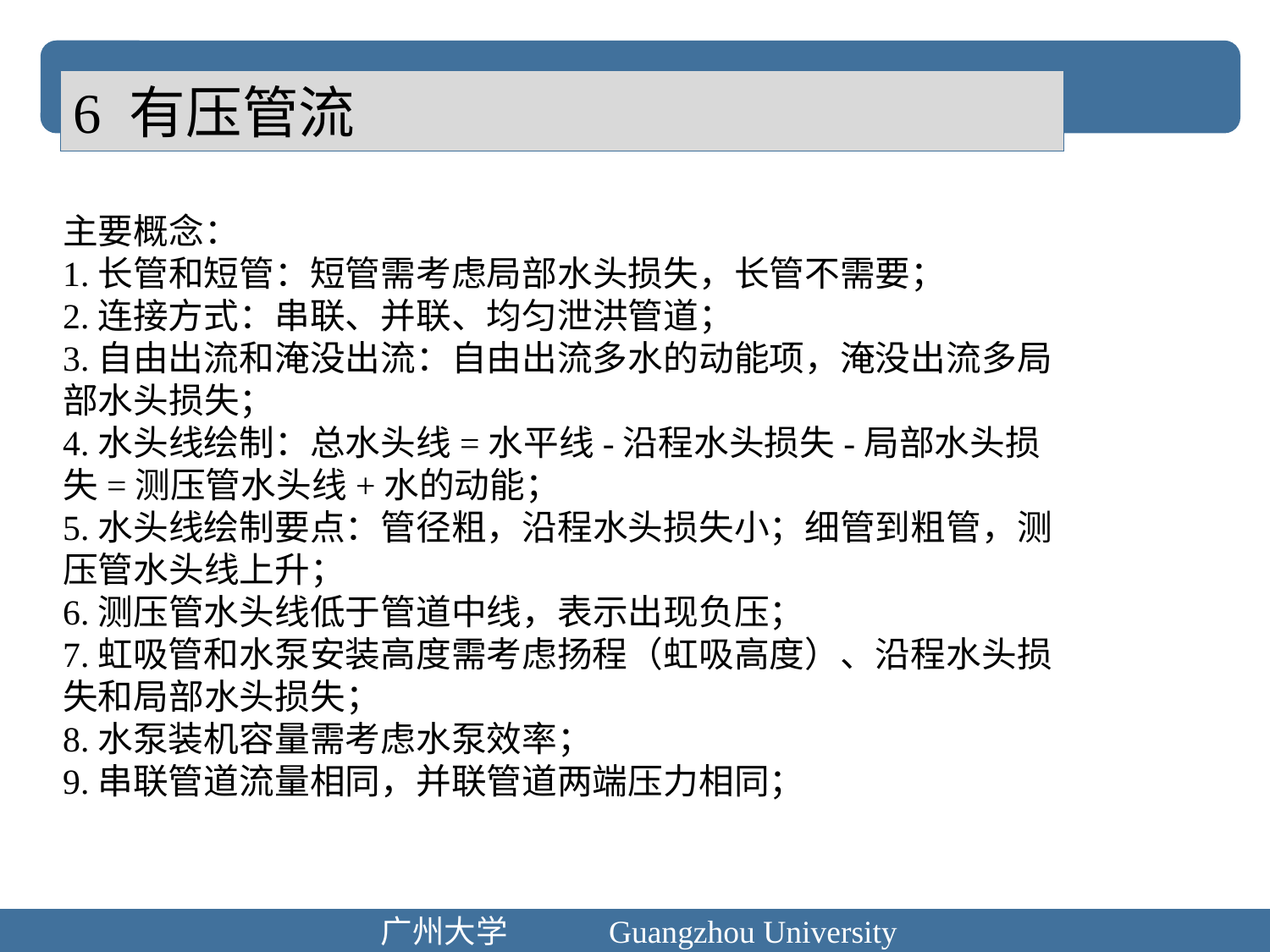

6 有压管流
主要概念：
1.长管和短管：短管需考虑局部水头损失，长管不需要；
2.连接方式：串联、并联、均匀泄洪管道；
3.自由出流和淹没出流：自由出流多水的动能项，淹没出流多局部水头损失；
4.水头线绘制：总水头线=水平线-沿程水头损失-局部水头损失=测压管水头线+水的动能；
5.水头线绘制要点：管径粗，沿程水头损失小；细管到粗管，测压管水头线上升；
6.测压管水头线低于管道中线，表示出现负压；
7.虹吸管和水泵安装高度需考虑扬程（虹吸高度）、沿程水头损失和局部水头损失；
8.水泵装机容量需考虑水泵效率；
9.串联管道流量相同，并联管道两端压力相同；